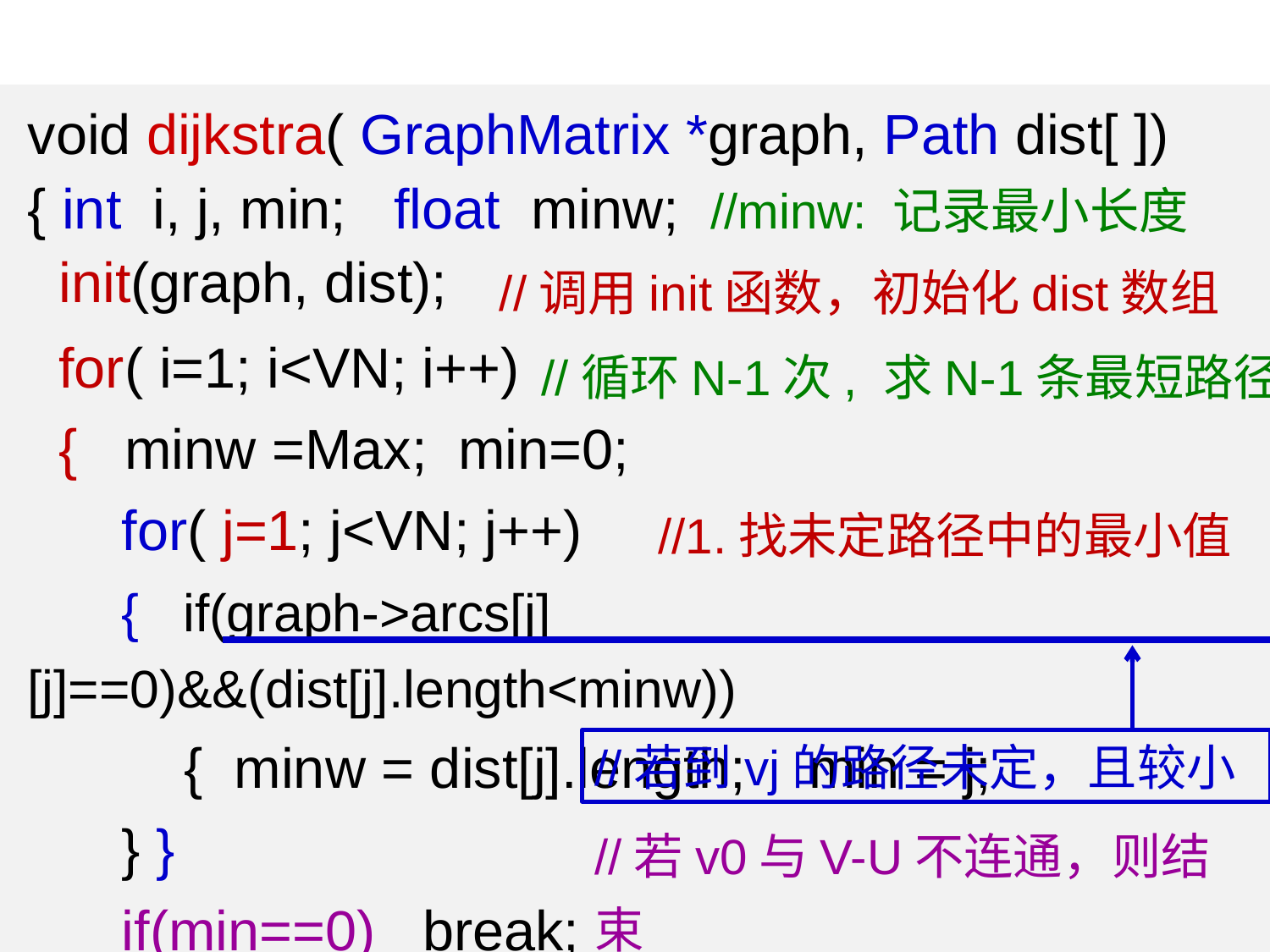

void dijkstra( GraphMatrix *graph, Path dist[ ])
{ int  i, j, min;   float  minw;  //minw: 记录最小长度
  init(graph, dist);
  for( i=1; i<VN; i++)
  {   minw =Max;  min=0;
      for( j=1; j<VN; j++)
      {   if(graph->arcs[j][j]==0)&&(dist[j].length<minw))
          {  minw = dist[j].length;    min = j;
      } }
      if(min==0)   break;

//调用init函数，初始化dist数组
//循环N-1次, 求N-1条最短路径
//1.找未定路径中的最小值
//若到vj的路径未定，且较小
//若v0与V-U不连通，则结束